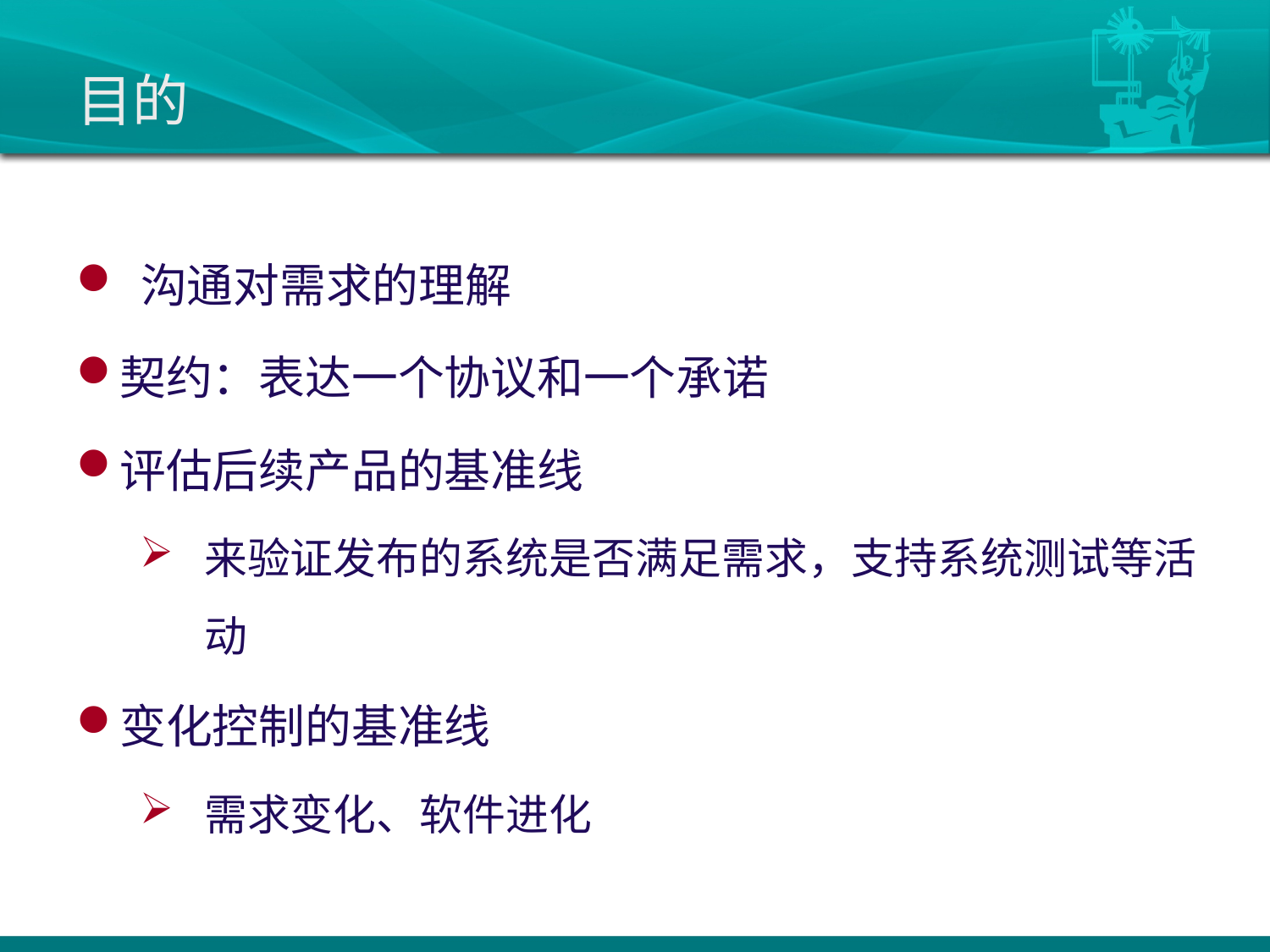

# 目的
沟通对需求的理解
契约：表达一个协议和一个承诺
评估后续产品的基准线
来验证发布的系统是否满足需求，支持系统测试等活动
变化控制的基准线
需求变化、软件进化